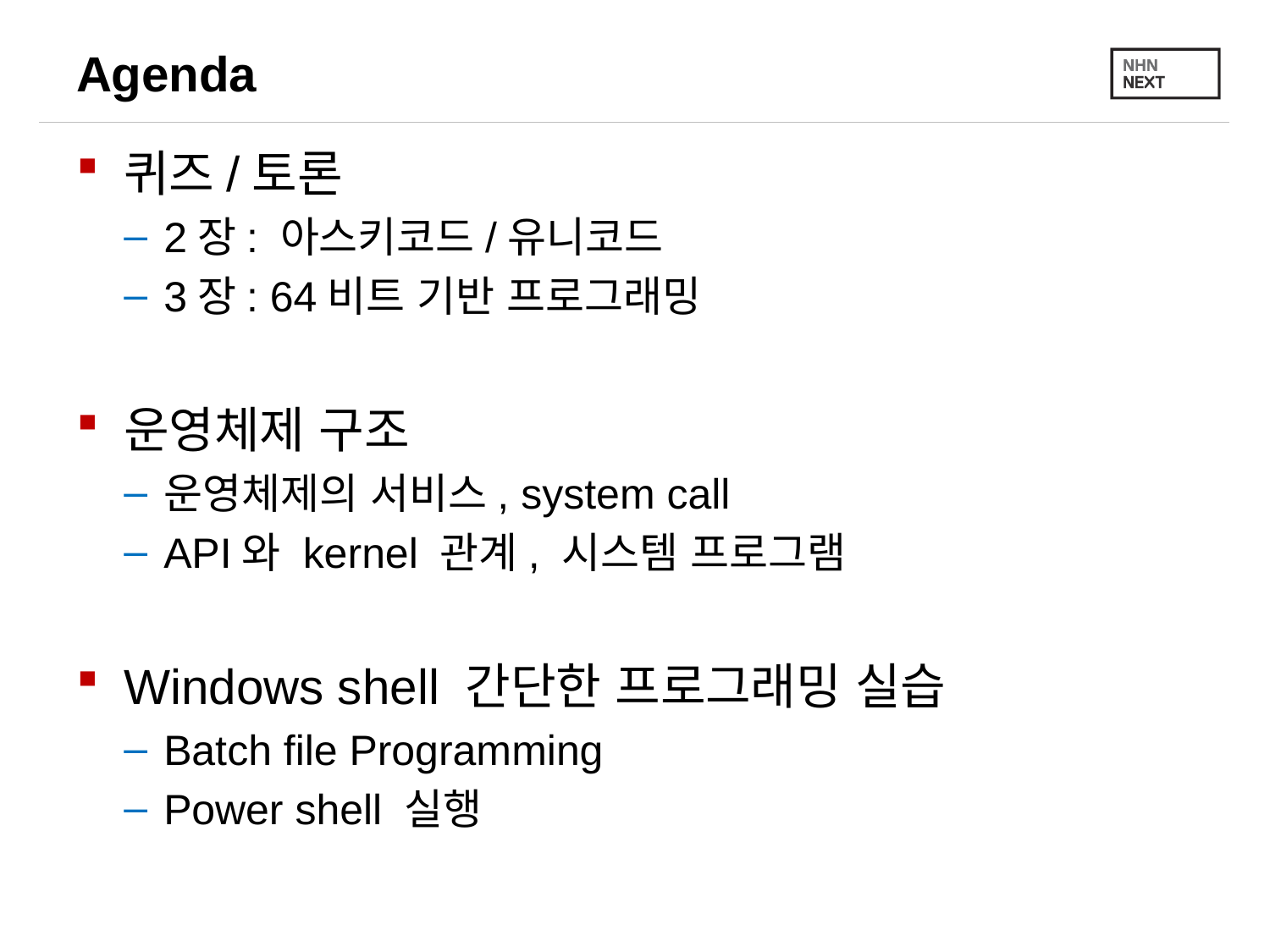

# Agenda
퀴즈/토론
2장: 아스키코드/유니코드
3장: 64비트 기반 프로그래밍

운영체제 구조
운영체제의 서비스, system call
API와 kernel 관계, 시스템 프로그램

Windows shell 간단한 프로그래밍 실습
Batch file Programming
Power shell 실행